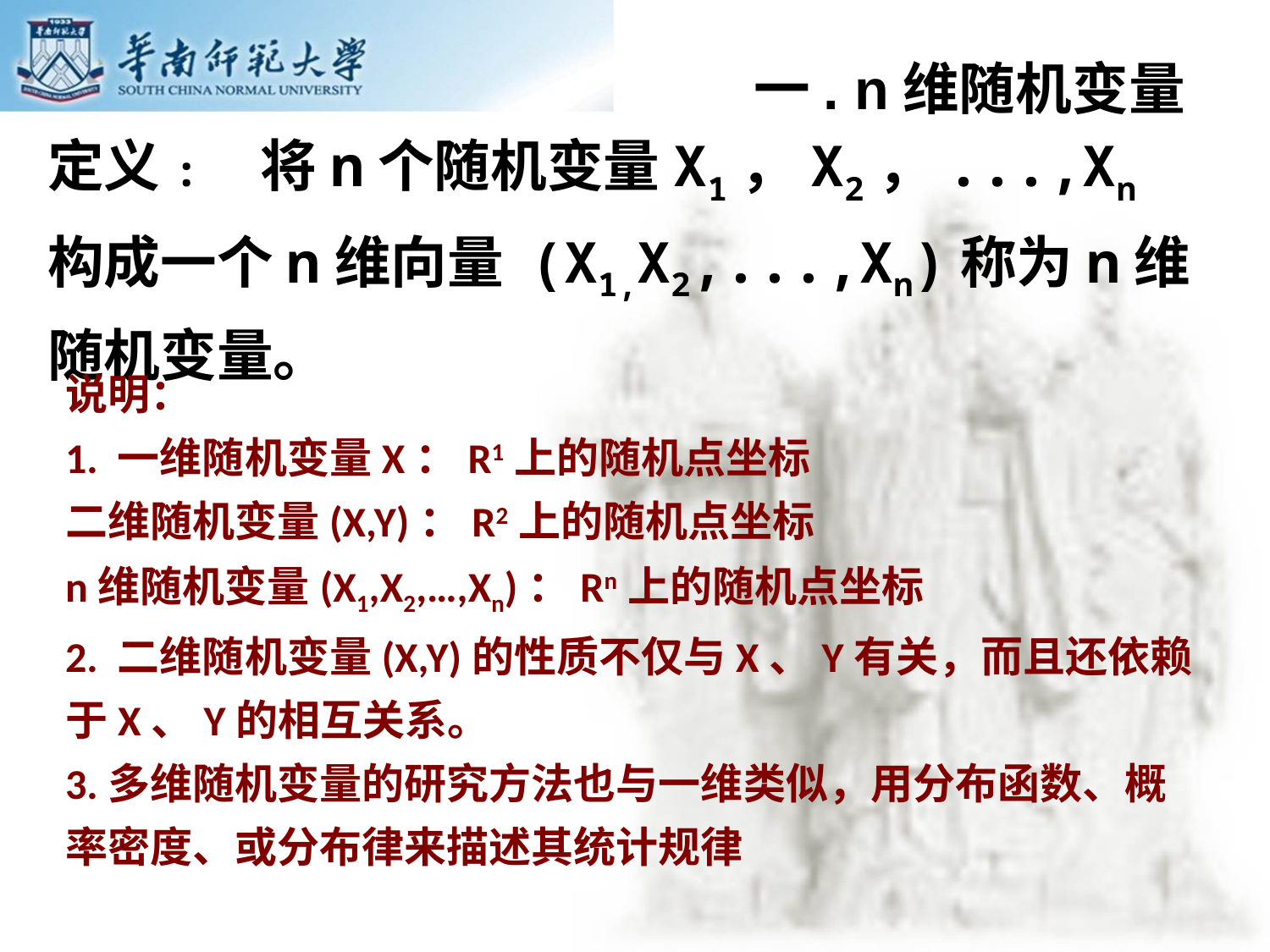

一. n维随机变量
定义:  将n个随机变量X1，X2，...,Xn构成一个n维向量 (X1,X2,...,Xn)称为n维随机变量。
说明：
1. 一维随机变量X：R1上的随机点坐标
二维随机变量(X,Y)：R2上的随机点坐标
n维随机变量(X1,X2,…,Xn)：Rn上的随机点坐标
2. 二维随机变量(X,Y)的性质不仅与X、Y有关，而且还依赖于X、Y的相互关系。
3.多维随机变量的研究方法也与一维类似，用分布函数、概率密度、或分布律来描述其统计规律